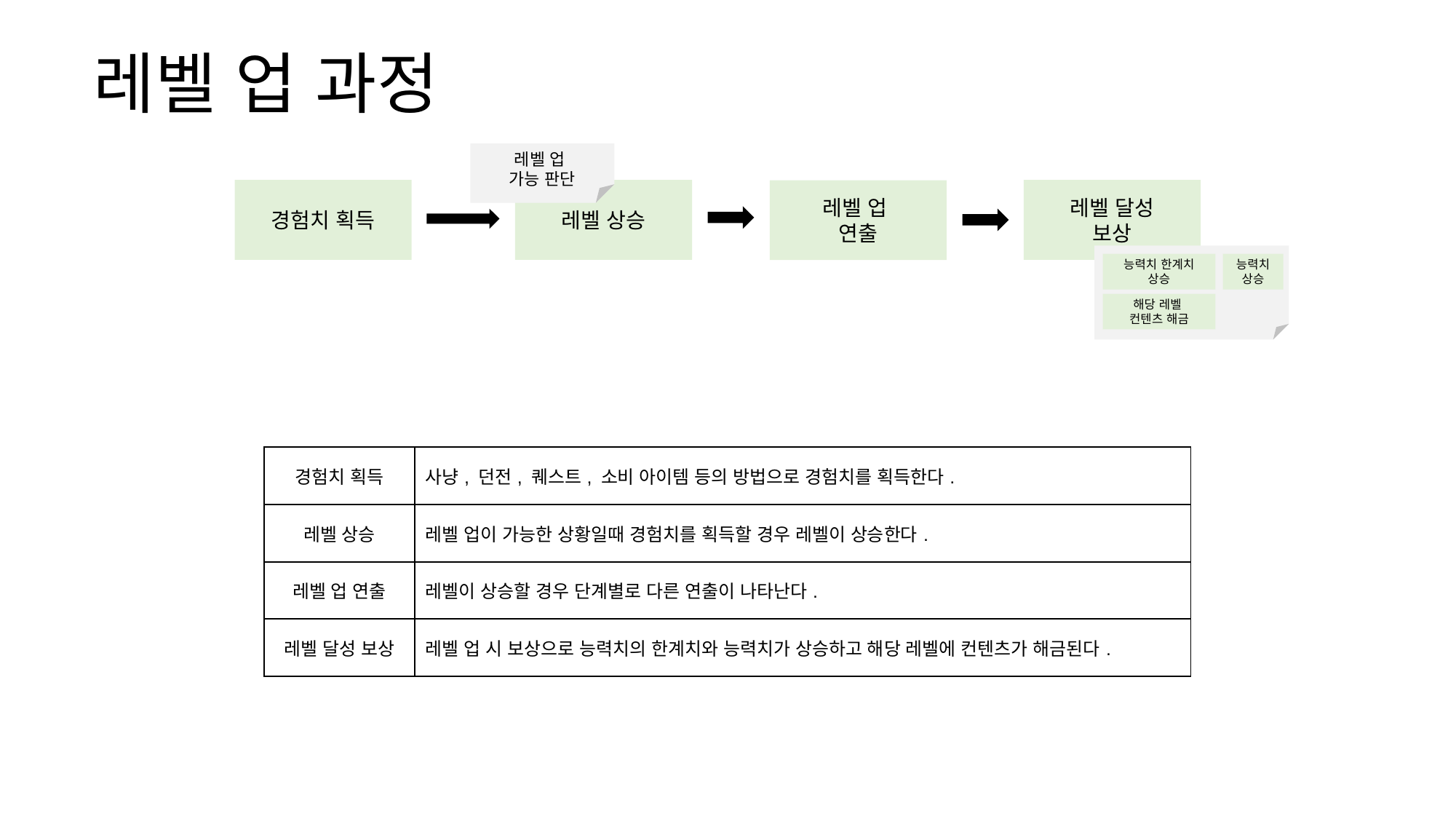

레벨 업 과정
레벨 업
가능 판단
경험치 획득
레벨 상승
레벨 달성
보상
레벨 업
연출

능력치 한계치
상승
능력치
상승
해당 레벨
컨텐츠 해금
| 경험치 획득 | 사냥, 던전, 퀘스트, 소비 아이템 등의 방법으로 경험치를 획득한다. |
| --- | --- |
| 레벨 상승 | 레벨 업이 가능한 상황일때 경험치를 획득할 경우 레벨이 상승한다. |
| 레벨 업 연출 | 레벨이 상승할 경우 단계별로 다른 연출이 나타난다. |
| 레벨 달성 보상 | 레벨 업 시 보상으로 능력치의 한계치와 능력치가 상승하고 해당 레벨에 컨텐츠가 해금된다. |